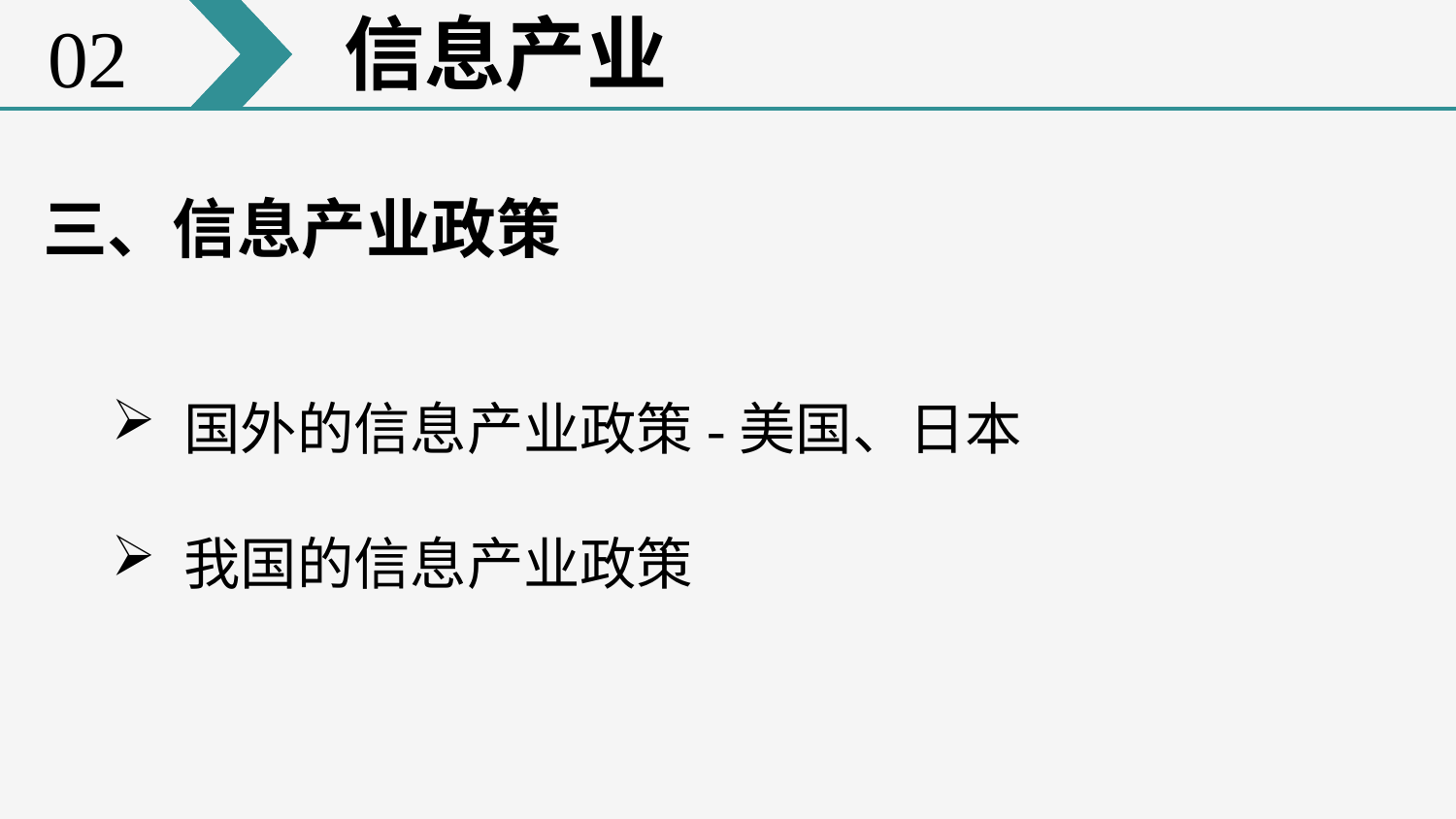

信息产业

02
三、信息产业政策
国外的信息产业政策-美国、日本
我国的信息产业政策